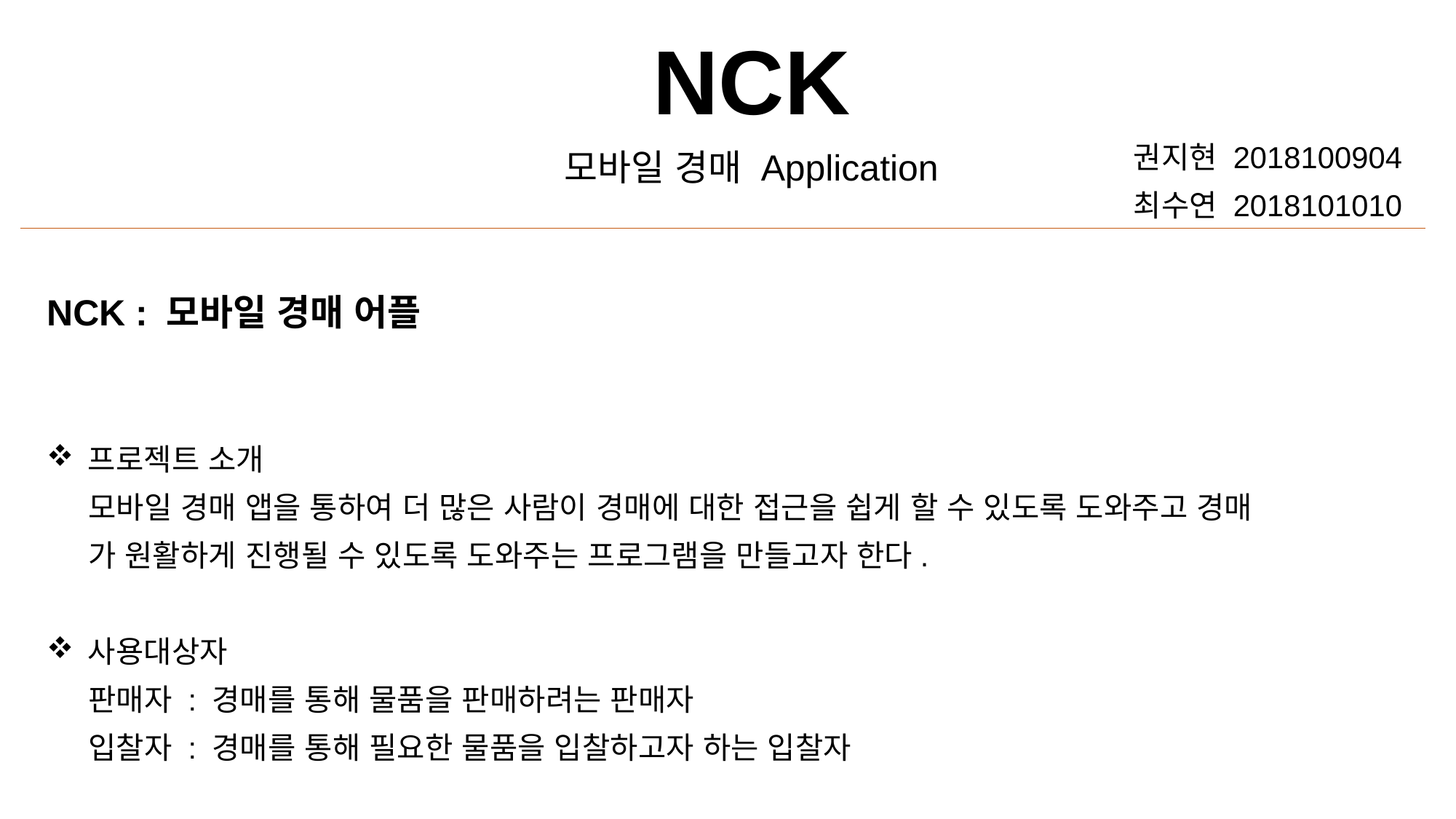

NCK
모바일 경매 Application
권지현 2018100904
최수연 2018101010

NCK : 모바일 경매 어플

프로젝트 소개
    모바일 경매 앱을 통하여 더 많은 사람이 경매에 대한 접근을 쉽게 할 수 있도록 도와주고 경매
    가 원활하게 진행될 수 있도록 도와주는 프로그램을 만들고자 한다.

사용대상자
    판매자 : 경매를 통해 물품을 판매하려는 판매자
    입찰자 : 경매를 통해 필요한 물품을 입찰하고자 하는 입찰자